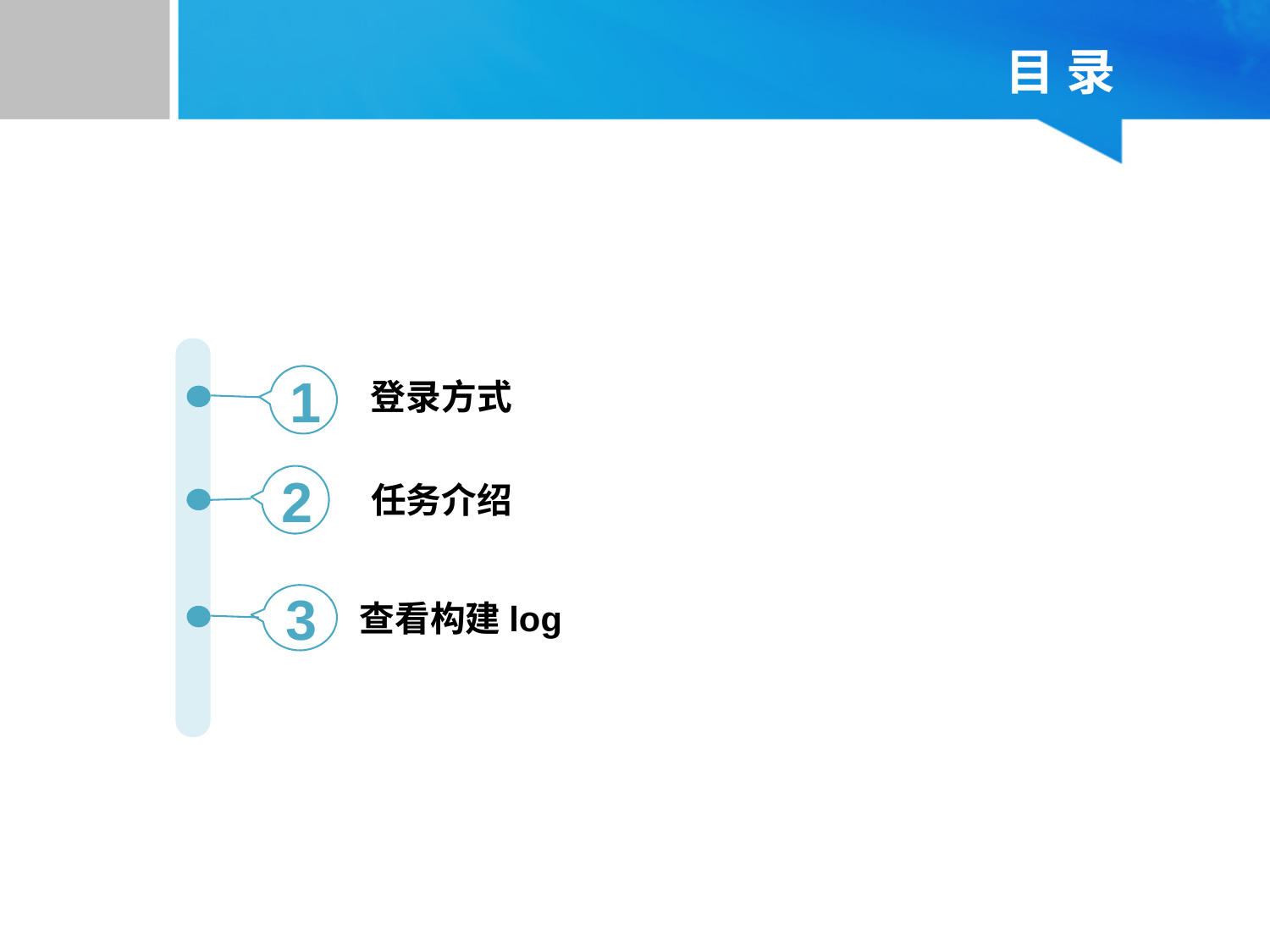

目 录

1
登录方式

2
任务介绍

3
查看构建log